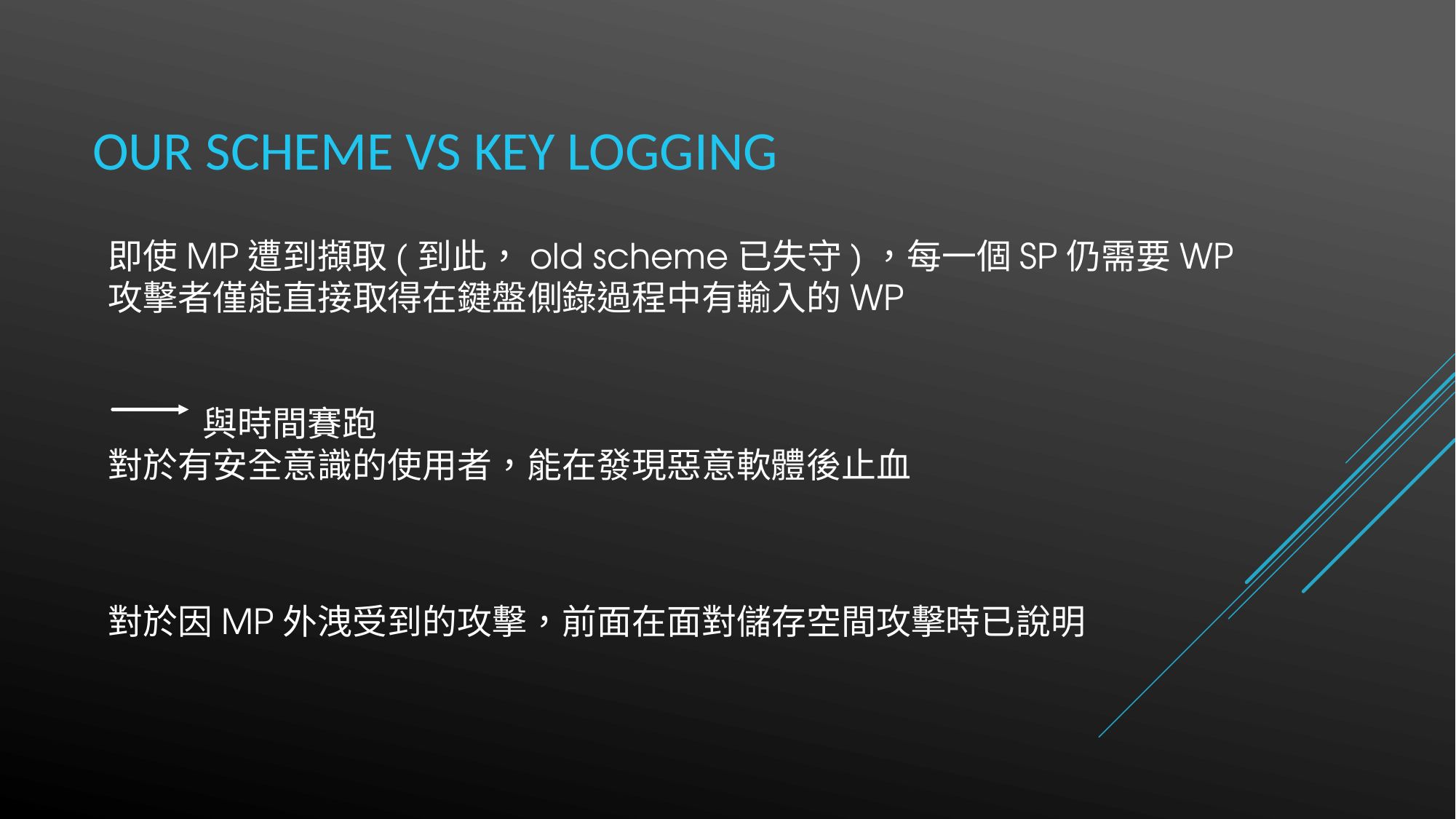

# Our scheme vs key logging
即使MP遭到擷取(到此，old scheme已失守)，每一個SP仍需要WP
攻擊者僅能直接取得在鍵盤側錄過程中有輸入的WP

           與時間賽跑
對於有安全意識的使用者，能在發現惡意軟體後止血

對於因MP外洩受到的攻擊，前面在面對儲存空間攻擊時已說明